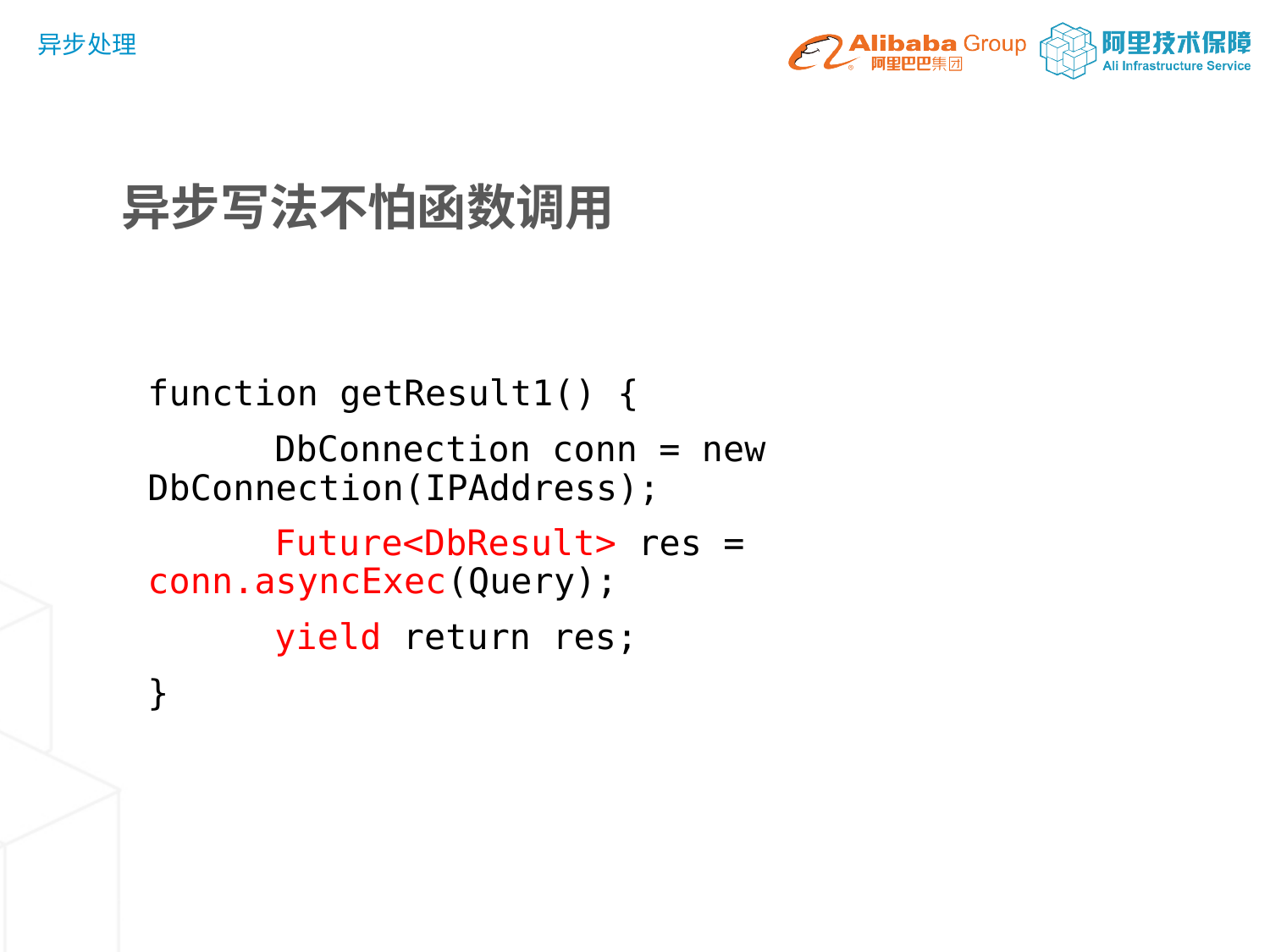

异步处理
异步写法不怕函数调用
function getResult1() {
	DbConnection conn = new DbConnection(IPAddress);
	Future<DbResult> res = conn.asyncExec(Query);
	yield return res;
}